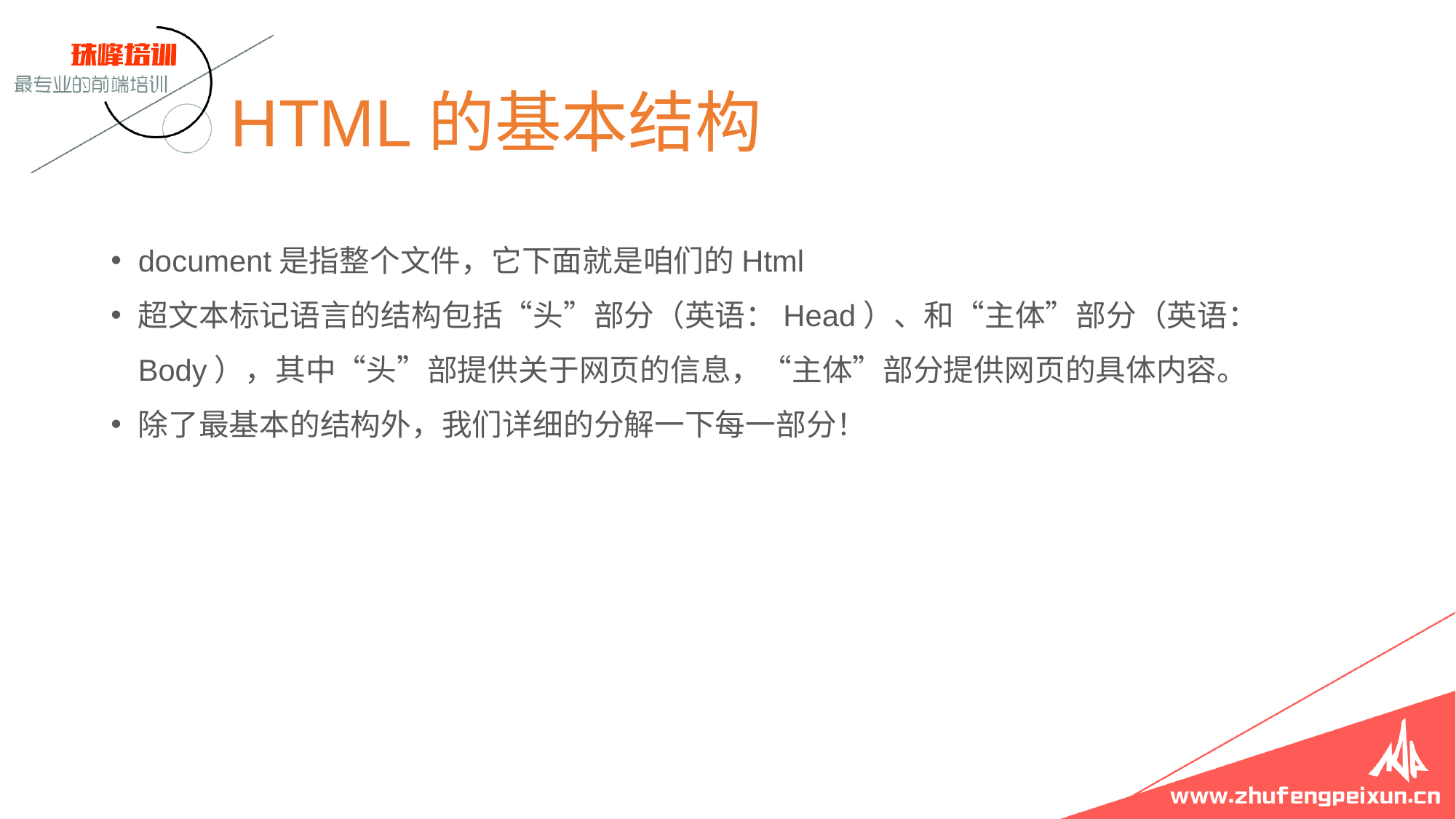

# HTML的基本结构
document是指整个文件，它下面就是咱们的Html
超文本标记语言的结构包括“头”部分（英语：Head）、和“主体”部分（英语：Body），其中“头”部提供关于网页的信息，“主体”部分提供网页的具体内容。
除了最基本的结构外，我们详细的分解一下每一部分！